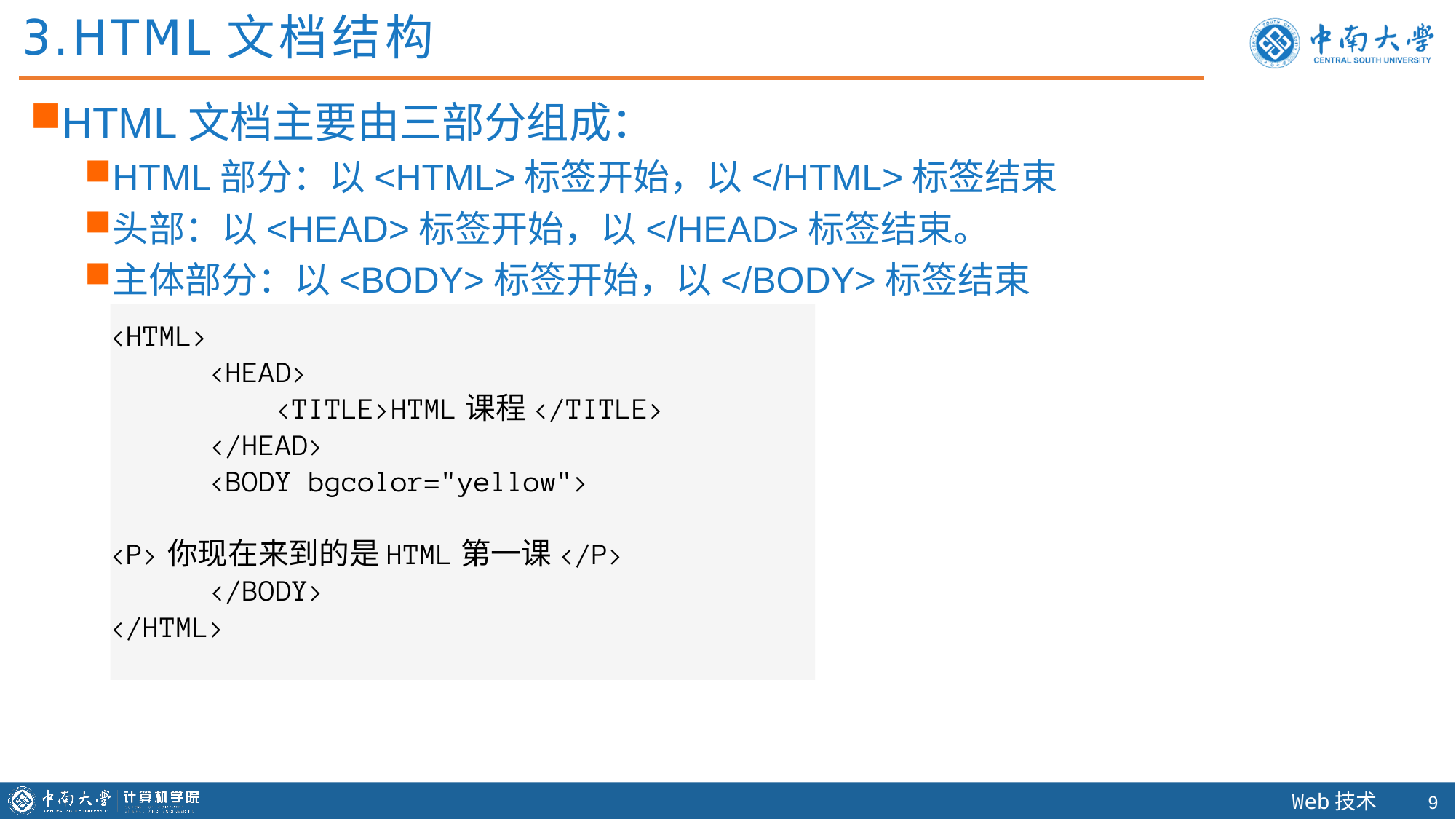

3.HTML文档结构
HTML文档主要由三部分组成：
HTML部分：以<HTML>标签开始，以</HTML>标签结束
头部：以<HEAD>标签开始，以</HEAD>标签结束。
主体部分：以<BODY>标签开始，以</BODY>标签结束

<HTML>
      <HEAD>
          <TITLE>HTML课程</TITLE>
      </HEAD>
      <BODY bgcolor="yellow">
            <P>你现在来到的是HTML第一课</P>
      </BODY>
</HTML>

9